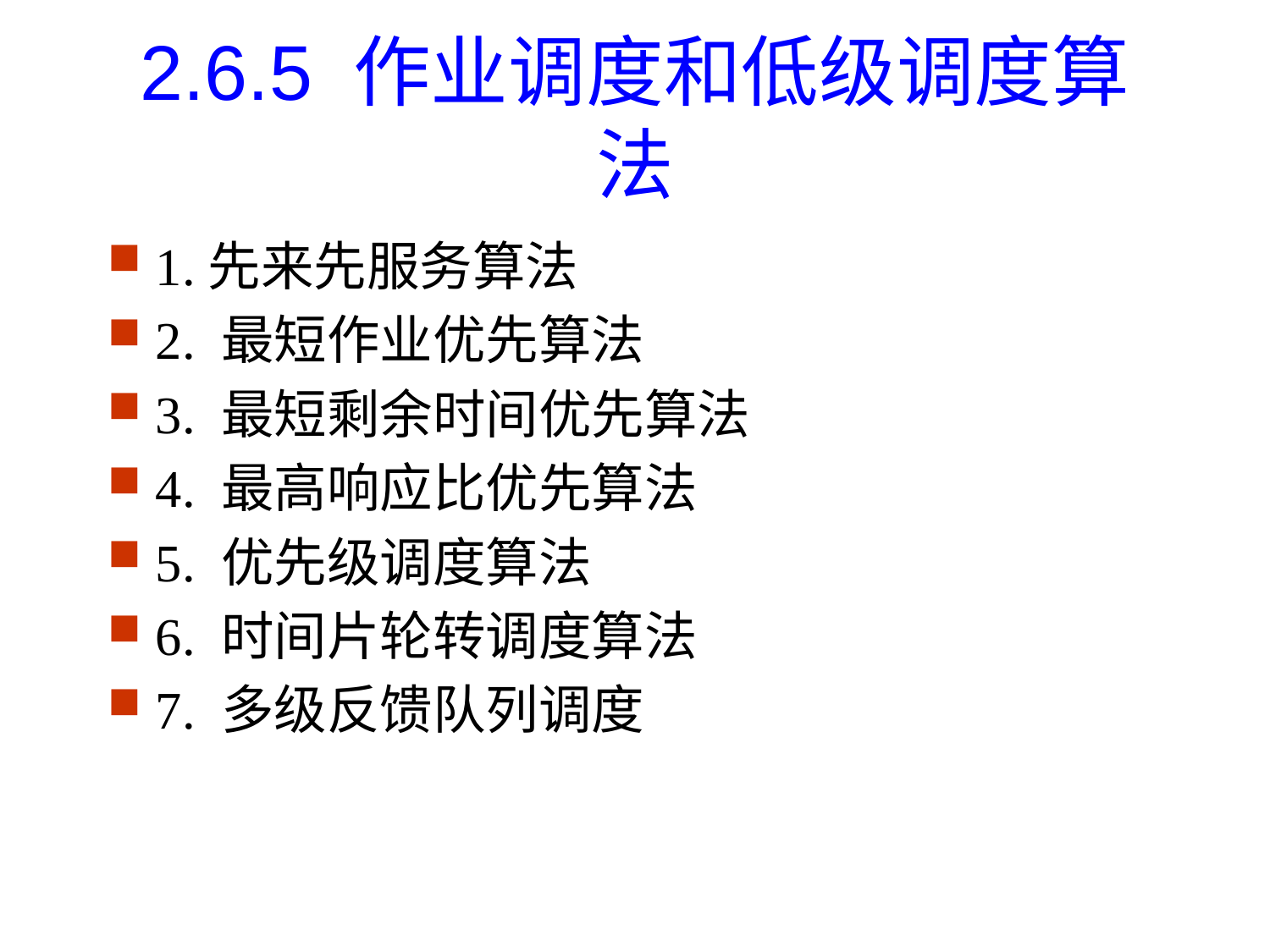

# 2.6.5 作业调度和低级调度算法
1.先来先服务算法
2. 最短作业优先算法
3. 最短剩余时间优先算法
4. 最高响应比优先算法
5. 优先级调度算法
6. 时间片轮转调度算法
7. 多级反馈队列调度